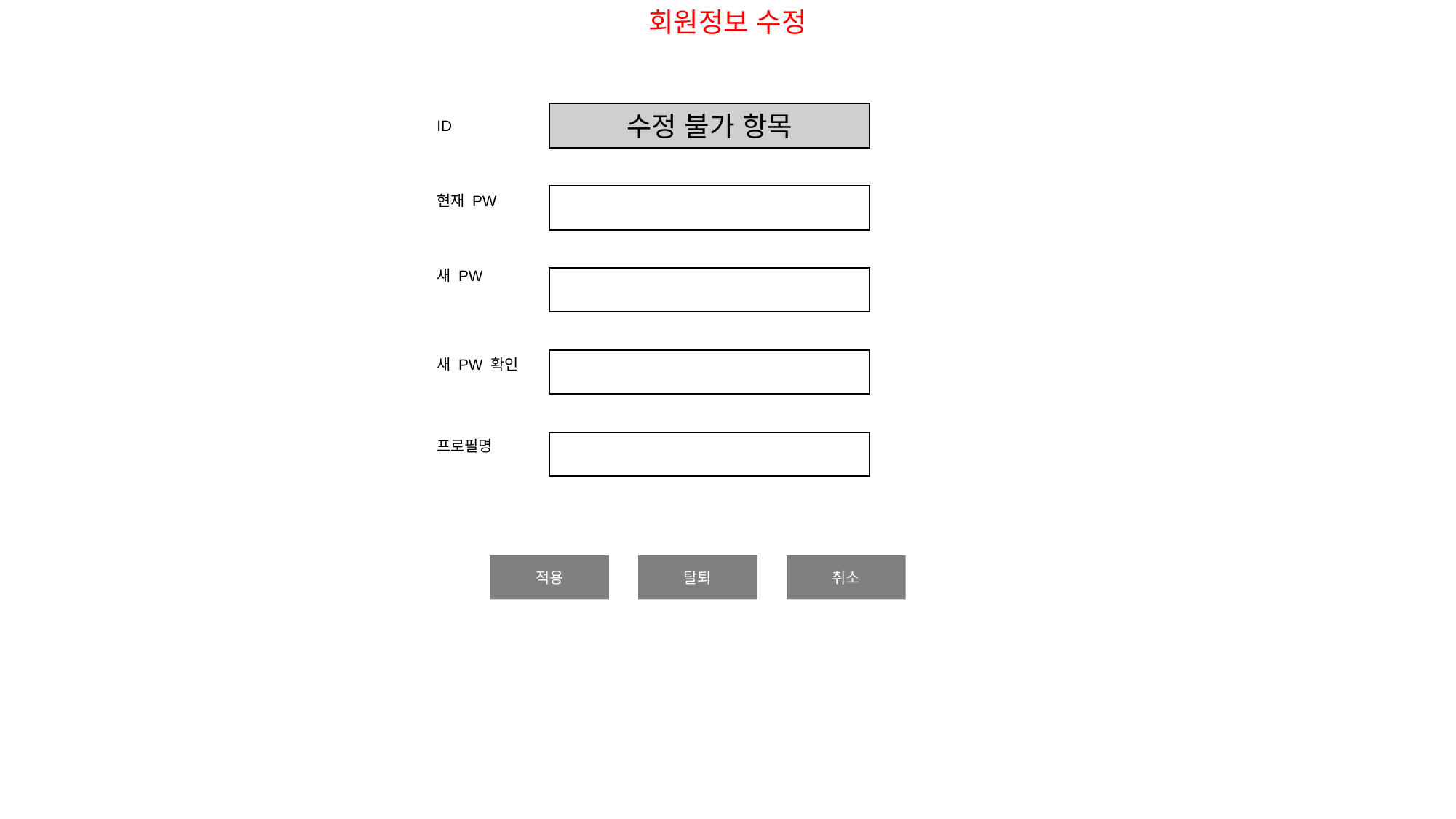

회원정보 수정
수정 불가 항목
ID
현재 PW

새 PW

새 PW 확인

프로필명

탈퇴
취소
적용